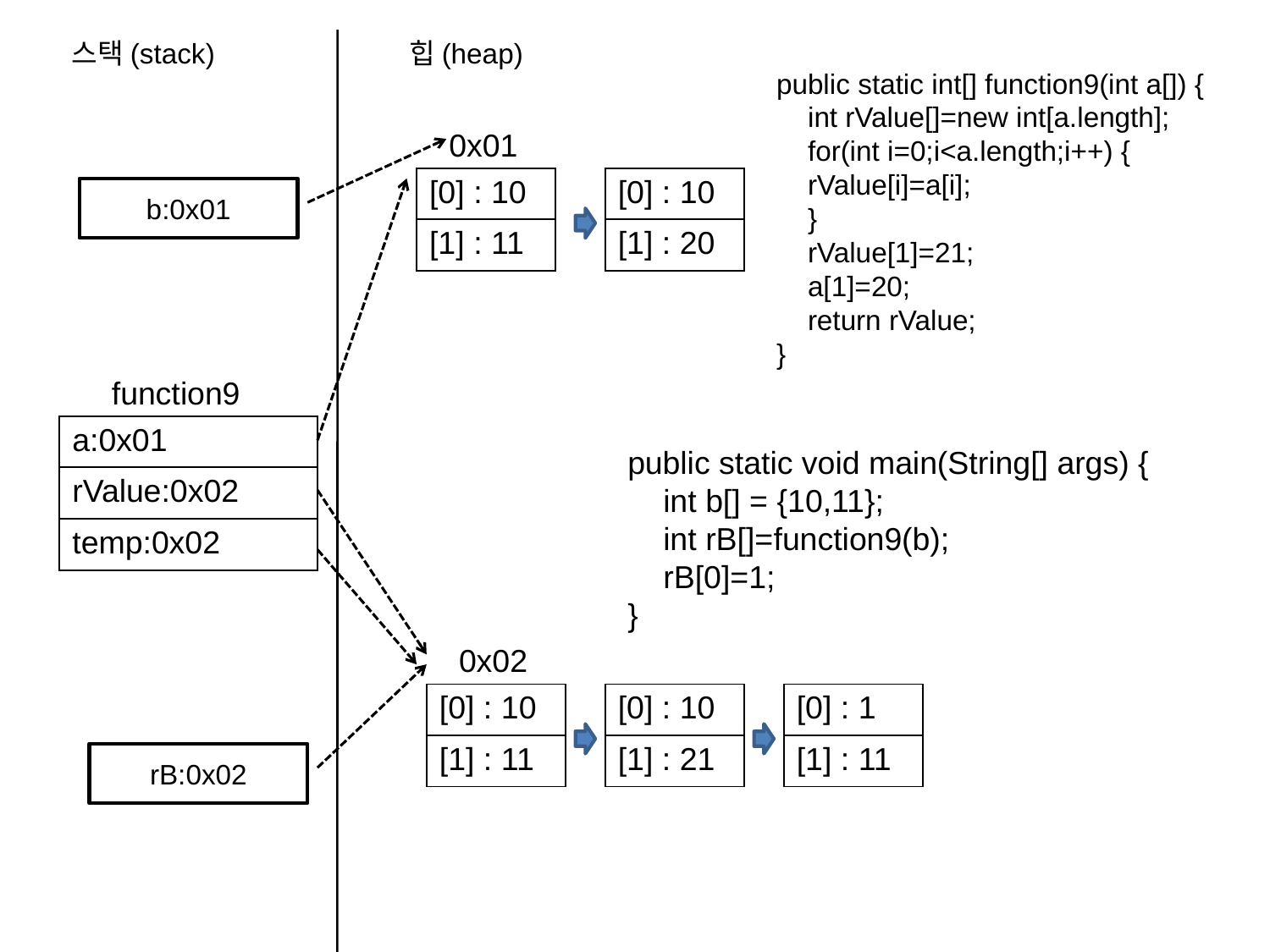

스택(stack)
힙(heap)
public static int[] function9(int a[]) {
    int rValue[]=new int[a.length];
    for(int i=0;i<a.length;i++) {
    rValue[i]=a[i];
    }
    rValue[1]=21;
    a[1]=20;
    return rValue;
}
0x01
| [0] : 10 |
| --- |
| [1] : 11 |
| [0] : 10 |
| --- |
| [1] : 20 |
b:0x01

function9
| a:0x01 |
| --- |
| rValue:0x02 |
| temp:0x02 |
public static void main(String[] args) {
    int b[] = {10,11};
    int rB[]=function9(b);
    rB[0]=1;
}
0x02
| [0] : 10 |
| --- |
| [1] : 11 |
| [0] : 10 |
| --- |
| [1] : 21 |
| [0] : 1 |
| --- |
| [1] : 11 |

rB:0x02